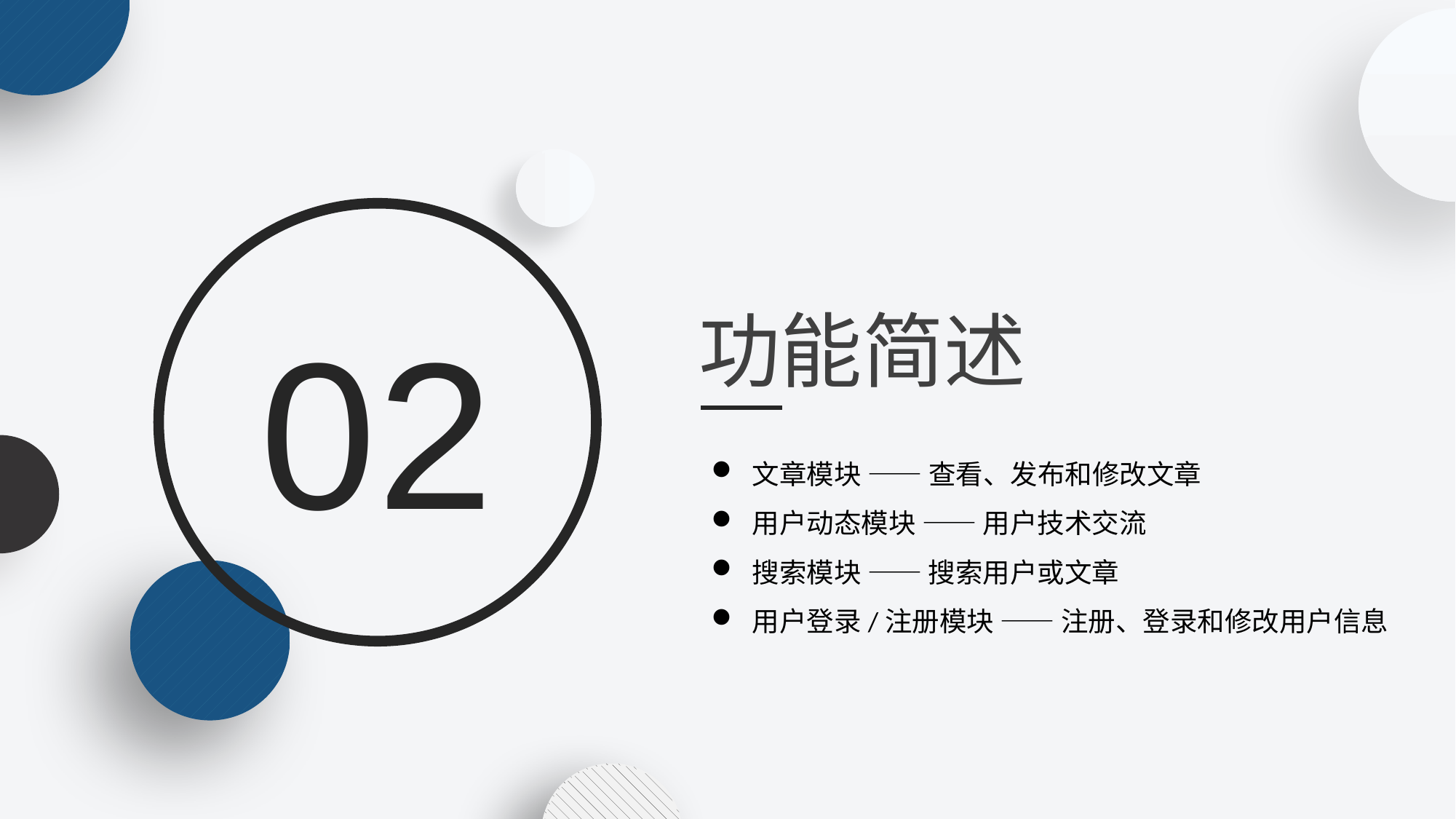

功能简述
02

文章模块 —— 查看、发布和修改文章
用户动态模块 —— 用户技术交流
搜索模块 —— 搜索用户或文章
用户登录/注册模块 —— 注册、登录和修改用户信息